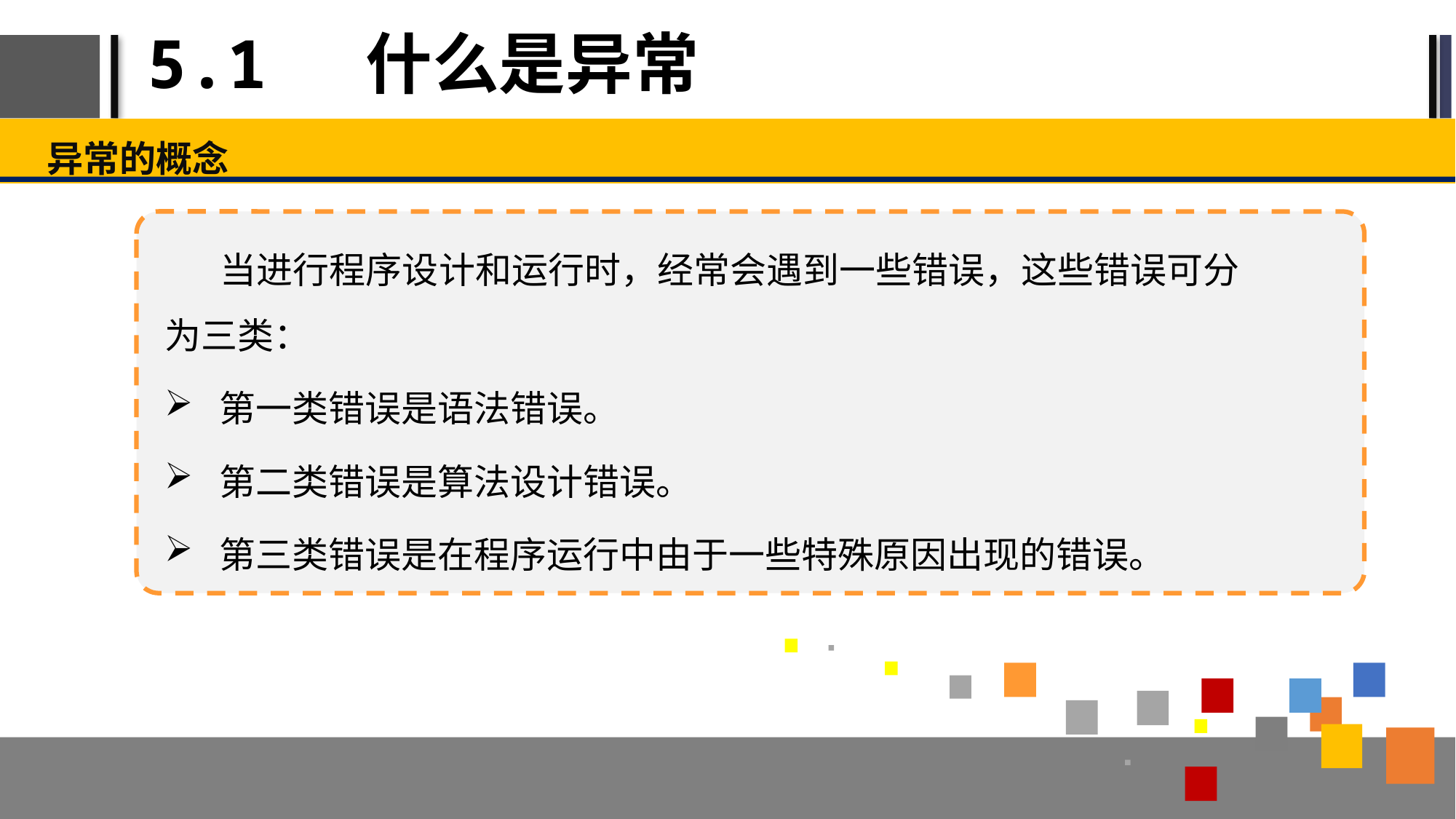

# 5.1  什么是异常

异常的概念

当进行程序设计和运行时，经常会遇到一些错误，这些错误可分为三类：
第一类错误是语法错误。
第二类错误是算法设计错误。
第三类错误是在程序运行中由于一些特殊原因出现的错误。